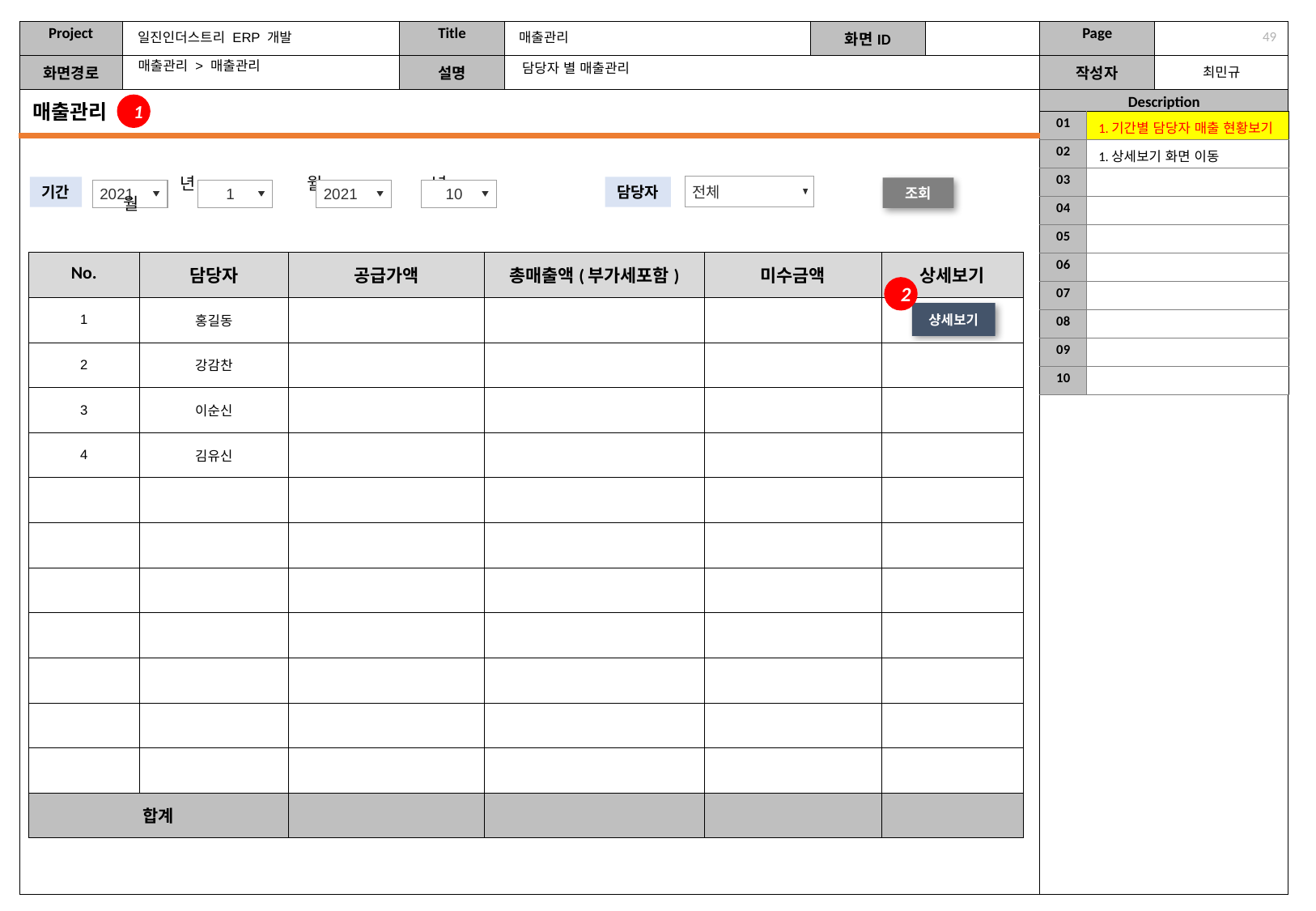

일진인더스트리 ERP 개발
매출관리
49
매출관리 > 매출관리

담당자 별 매출관리
매출관리
1
| 01 | 1.기간별 담당자 매출 현황보기 |
| --- | --- |
| 02 | 1.상세보기 화면 이동 |
| 03 |  |
| 04 |  |
| 05 |  |
| 06 |  |
| 07 |  |
| 08 |  |
| 09 |  |
| 10 |  |
전체

                     년                        월 ~                       년                       월
기간
담당자
조회
2021

1

2021

10

| No. | 담당자 | 공급가액 | 총매출액(부가세포함) | 미수금액 | 상세보기 |
| --- | --- | --- | --- | --- | --- |
| 1 | 홍길동 |  |  |  |  |
| 2 | 강감찬 |  |  |  |  |
| 3 | 이순신 |  |  |  |  |
| 4 | 김유신 |  |  |  |  |
|  |  |  |  |  |  |
|  |  |  |  |  |  |
|  |  |  |  |  |  |
|  |  |  |  |  |  |
|  |  |  |  |  |  |
|  |  |  |  |  |  |
|  |  |  |  |  |  |
| 합계 |  |  |  |  |  |
2
샹세보기